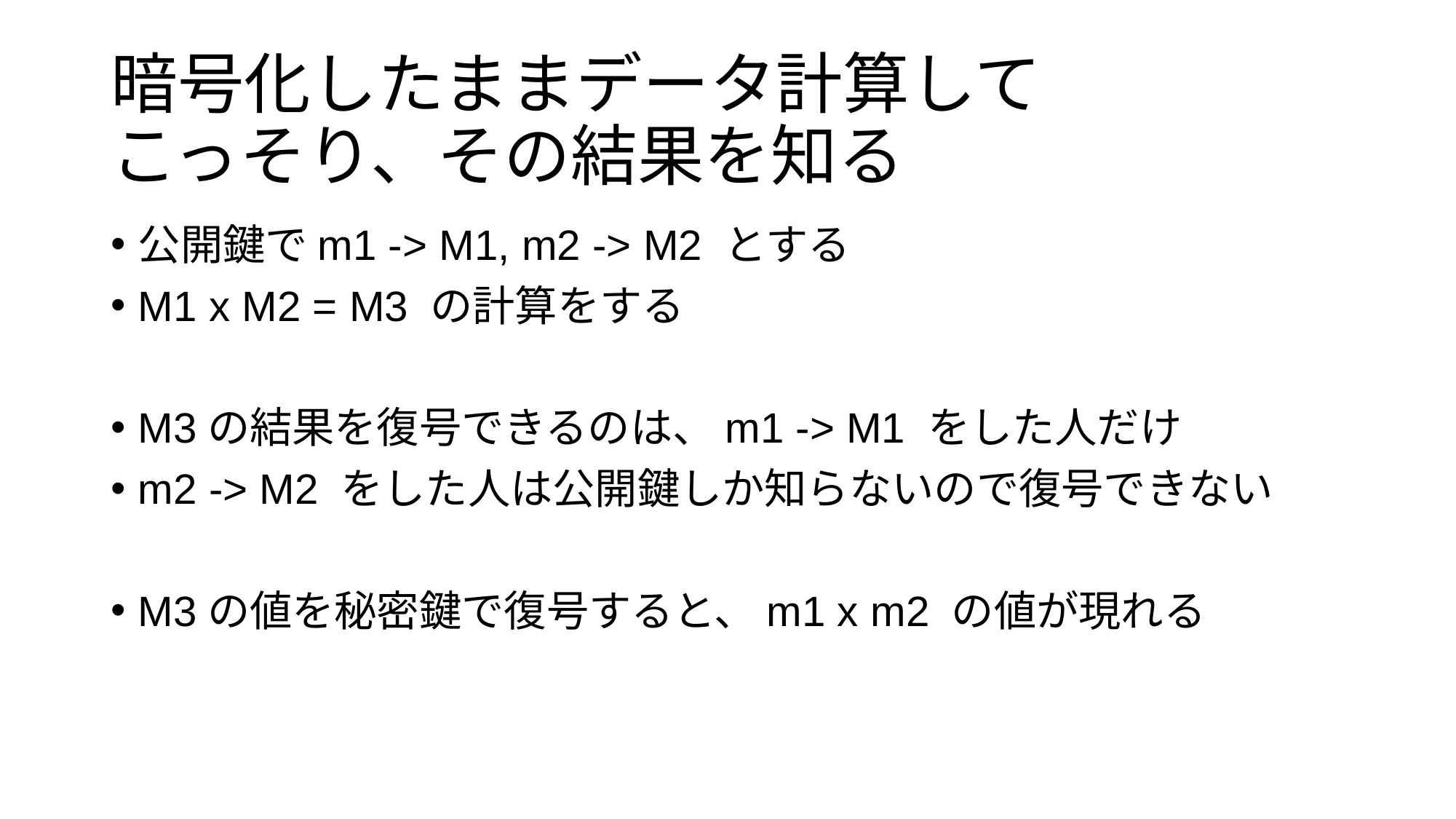

# 暗号化したままデータ計算して こっそり、その結果を知る
公開鍵でm1 -> M1, m2 -> M2 とする
M1 x M2 = M3 の計算をする

M3の結果を復号できるのは、m1 -> M1 をした人だけ
m2 -> M2 をした人は公開鍵しか知らないので復号できない

M3の値を秘密鍵で復号すると、m1 x m2 の値が現れる